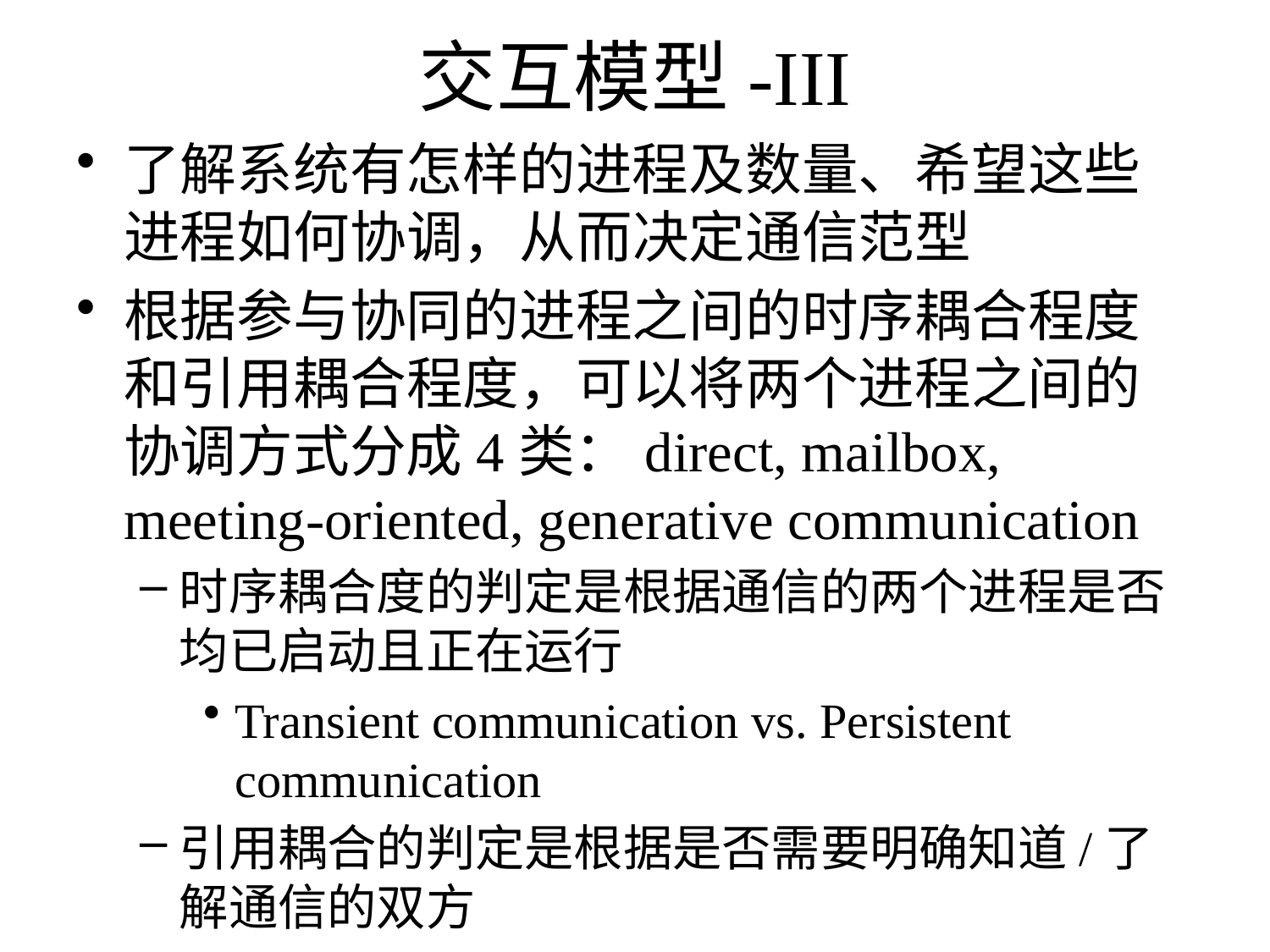

# 交互模型-III
了解系统有怎样的进程及数量、希望这些进程如何协调，从而决定通信范型
根据参与协同的进程之间的时序耦合程度和引用耦合程度，可以将两个进程之间的协调方式分成4类：direct, mailbox, meeting-oriented, generative communication
时序耦合度的判定是根据通信的两个进程是否均已启动且正在运行
Transient communication vs. Persistent communication
引用耦合的判定是根据是否需要明确知道/了解通信的双方